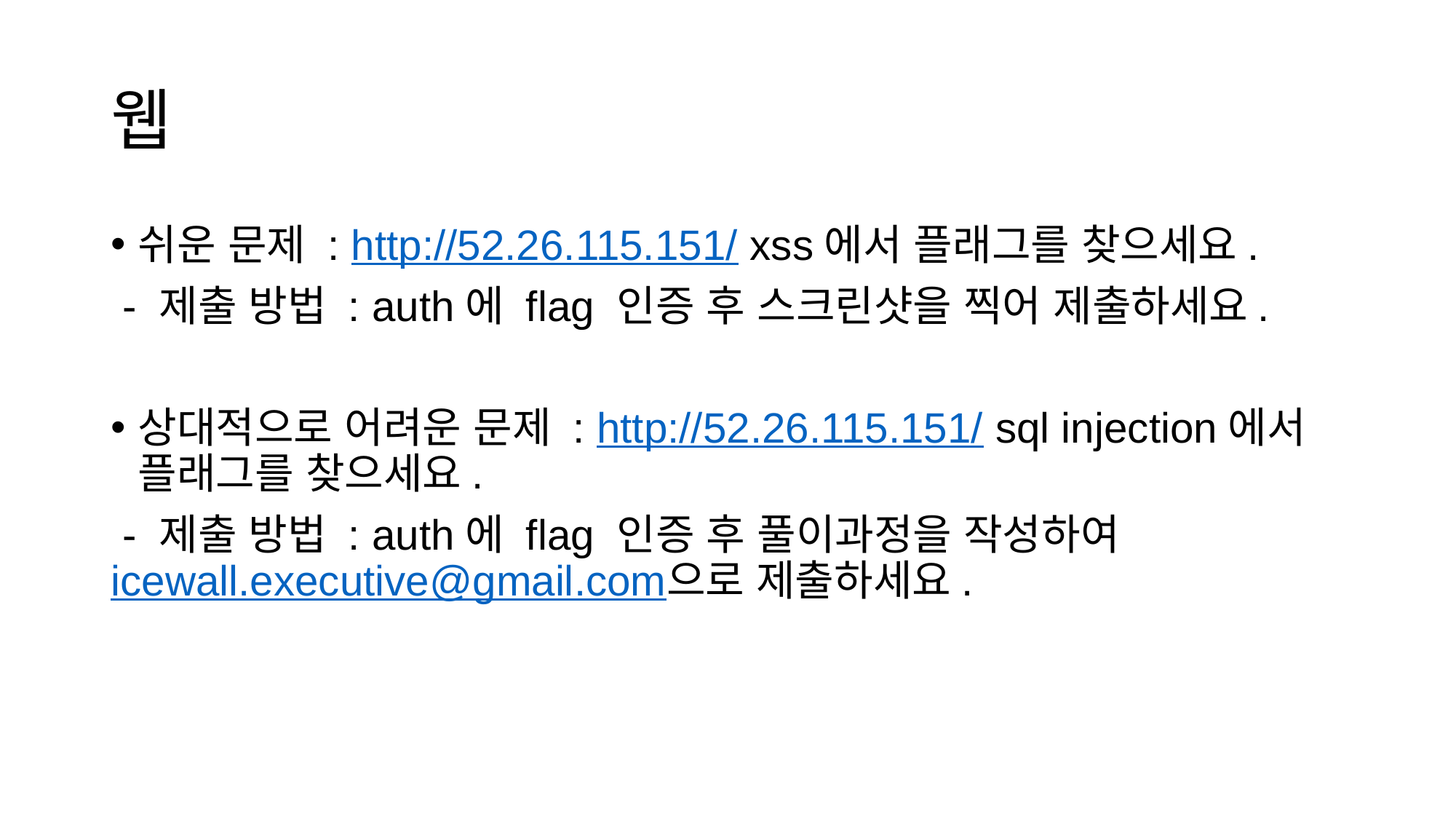

# 웹
쉬운 문제 : http://52.26.115.151/ xss에서 플래그를 찾으세요.
 - 제출 방법 : auth에 flag 인증 후 스크린샷을 찍어 제출하세요.

상대적으로 어려운 문제 : http://52.26.115.151/ sql injection에서 플래그를 찾으세요.
 - 제출 방법 : auth에 flag 인증 후 풀이과정을 작성하여 icewall.executive@gmail.com으로 제출하세요.